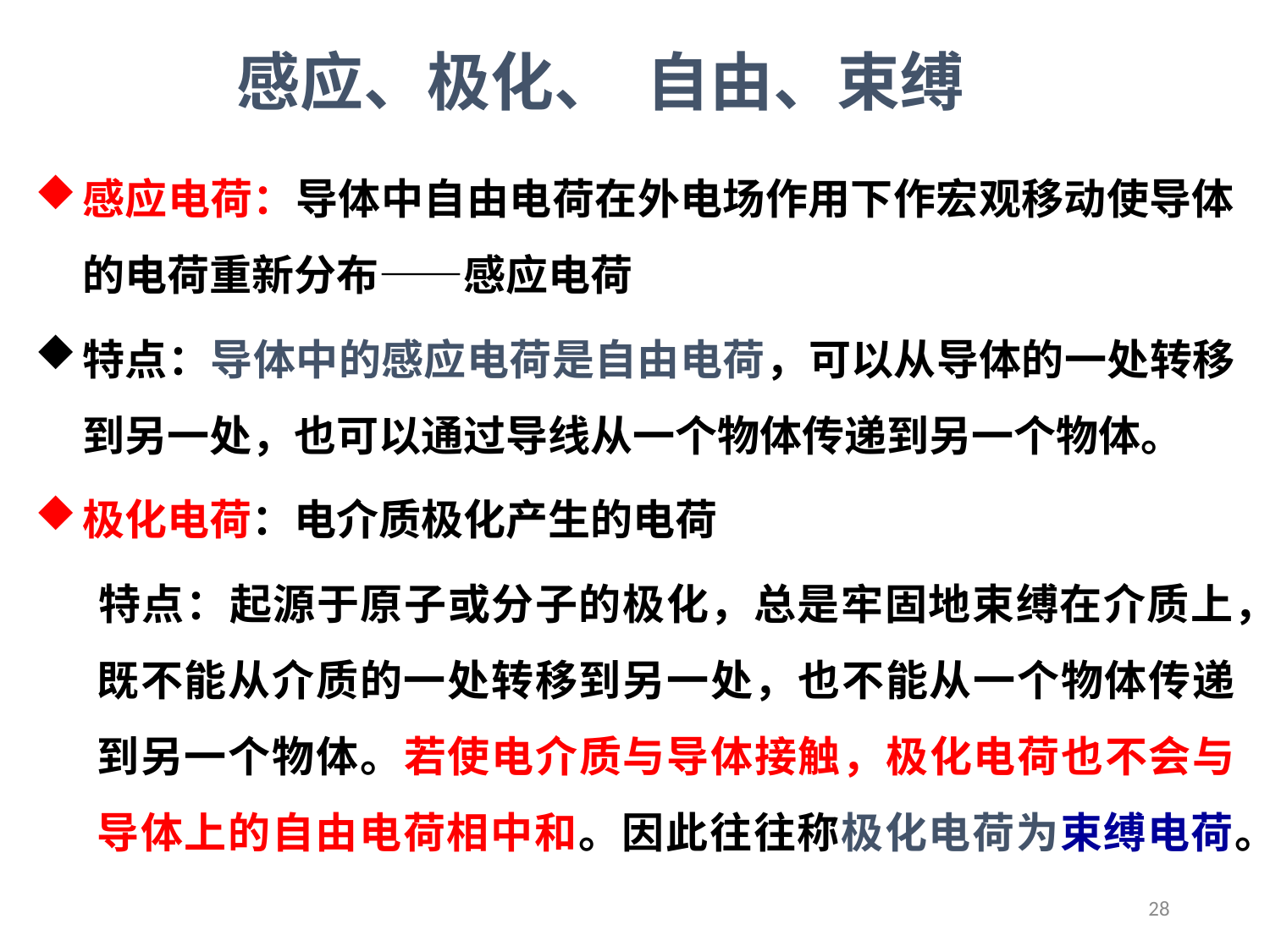

感应、极化、  自由、束缚
感应电荷：导体中自由电荷在外电场作用下作宏观移动使导体的电荷重新分布——感应电荷
特点：导体中的感应电荷是自由电荷，可以从导体的一处转移到另一处，也可以通过导线从一个物体传递到另一个物体。
极化电荷：电介质极化产生的电荷
特点：起源于原子或分子的极化，总是牢固地束缚在介质上，既不能从介质的一处转移到另一处，也不能从一个物体传递到另一个物体。若使电介质与导体接触，极化电荷也不会与导体上的自由电荷相中和。因此往往称极化电荷为束缚电荷。
28